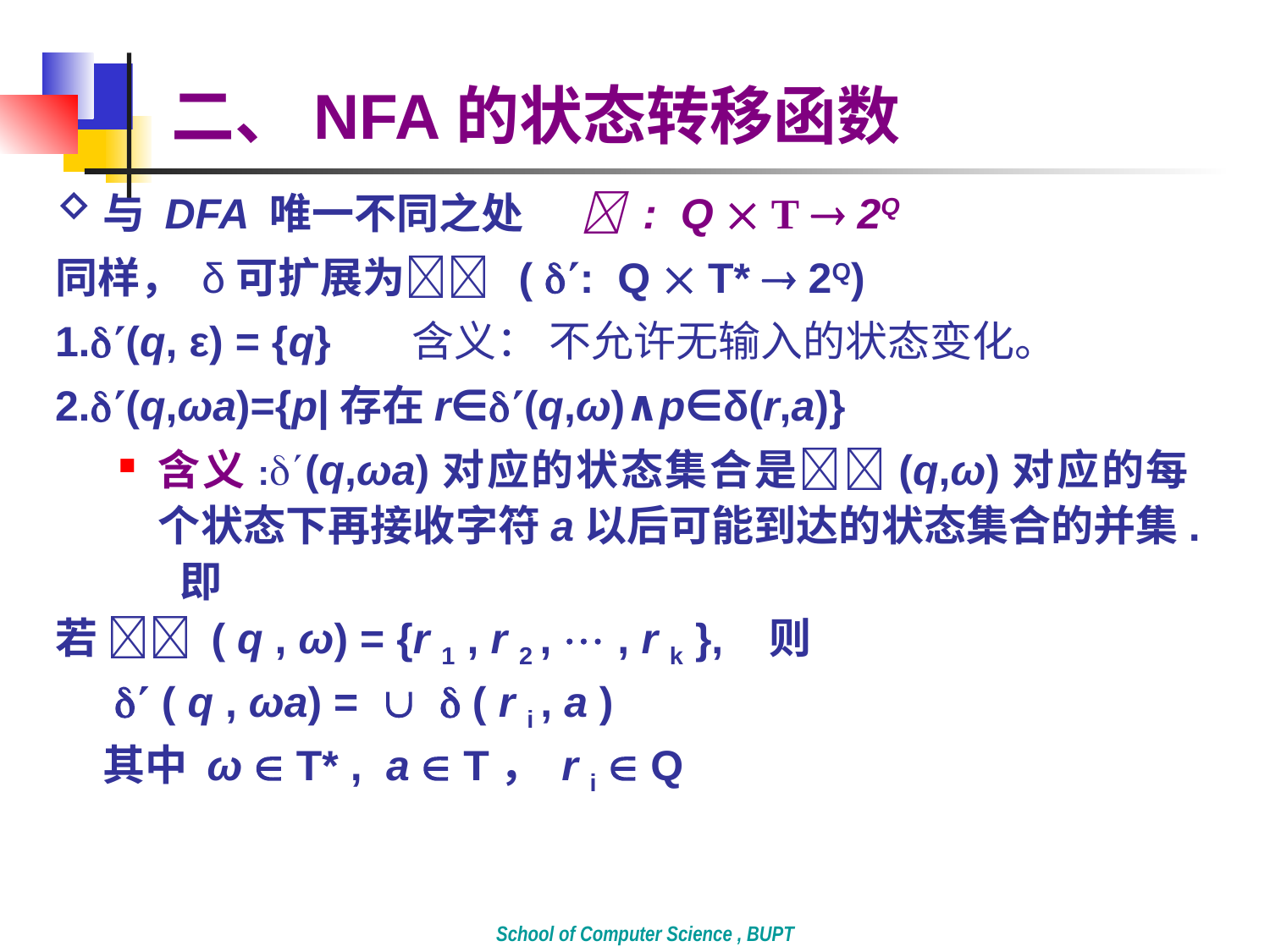

# 二、NFA的状态转移函数
与 DFA 唯一不同之处      δ :  Q × T → 2Q
同样， δ可扩展为δ′  ( δ′:  Q × T* → 2Q)
1.δ′(q, ε) = {q}      含义： 不允许无输入的状态变化。
2.δ′(q,ωa)={p|存在r∈δ′(q,ω)∧p∈δ(r,a)}
含义:δ′(q,ωa)对应的状态集合是δ′(q,ω)对应的每个状态下再接收字符a以后可能到达的状态集合的并集. 即
若 δ′ ( q , ω) = {r 1 , r 2 , … , r k },   则
 δ′ ( q , ωa) =  ∪  δ ( r i , a )
其中 ω ∈ T* ,  a ∈ T， r i ∈ Q

School of Computer Science , BUPT
29